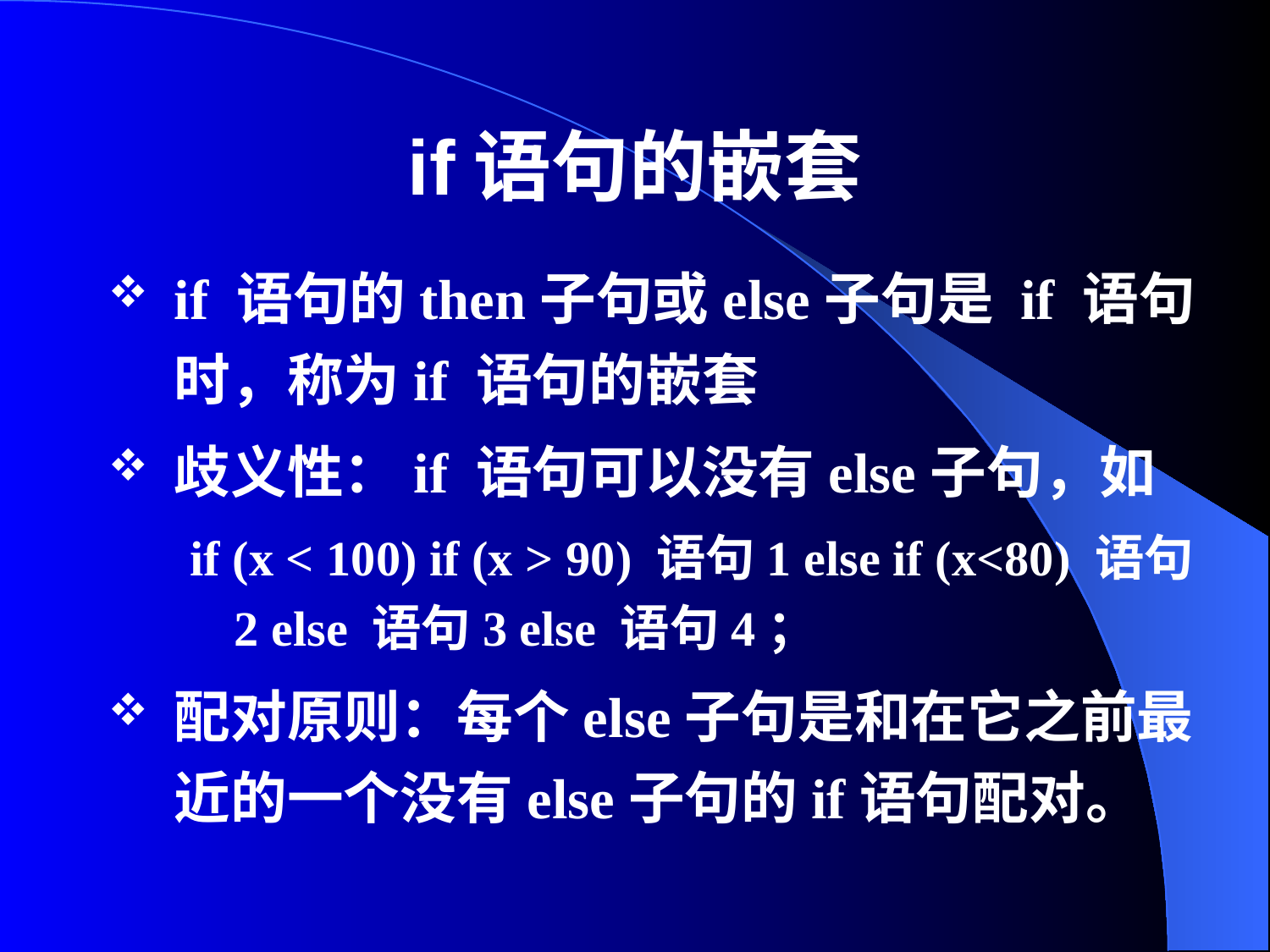

# if语句的嵌套
if 语句的then子句或else子句是 if 语句时，称为if 语句的嵌套
歧义性：if 语句可以没有else子句，如
if (x < 100) if (x > 90) 语句1 else if (x<80) 语句2 else 语句3 else 语句4；
配对原则：每个else子句是和在它之前最近的一个没有else子句的if语句配对。